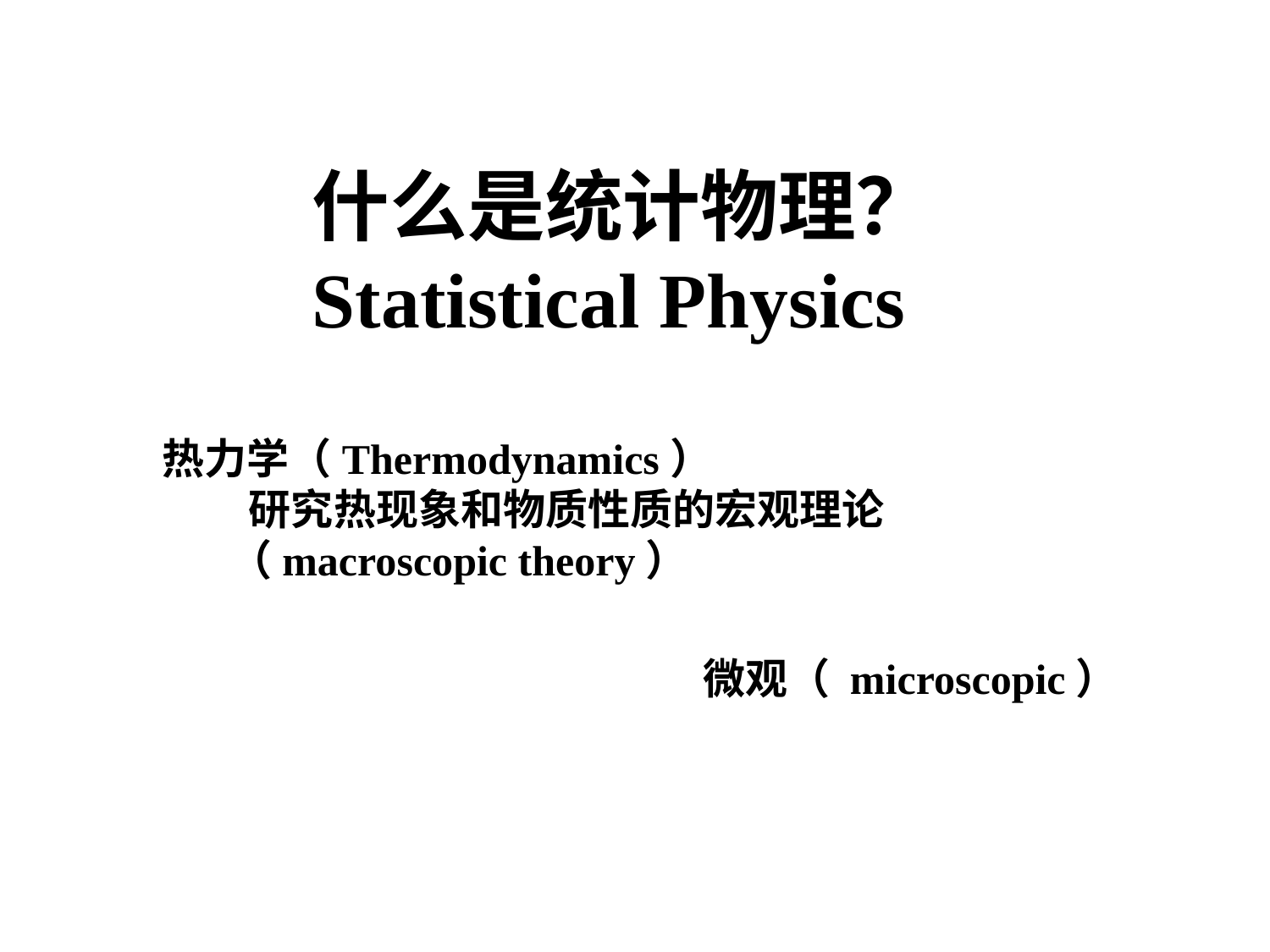

什么是统计物理？
Statistical Physics
热力学（Thermodynamics）
        研究热现象和物质性质的宏观理论
      （macroscopic theory）
微观（ microscopic）